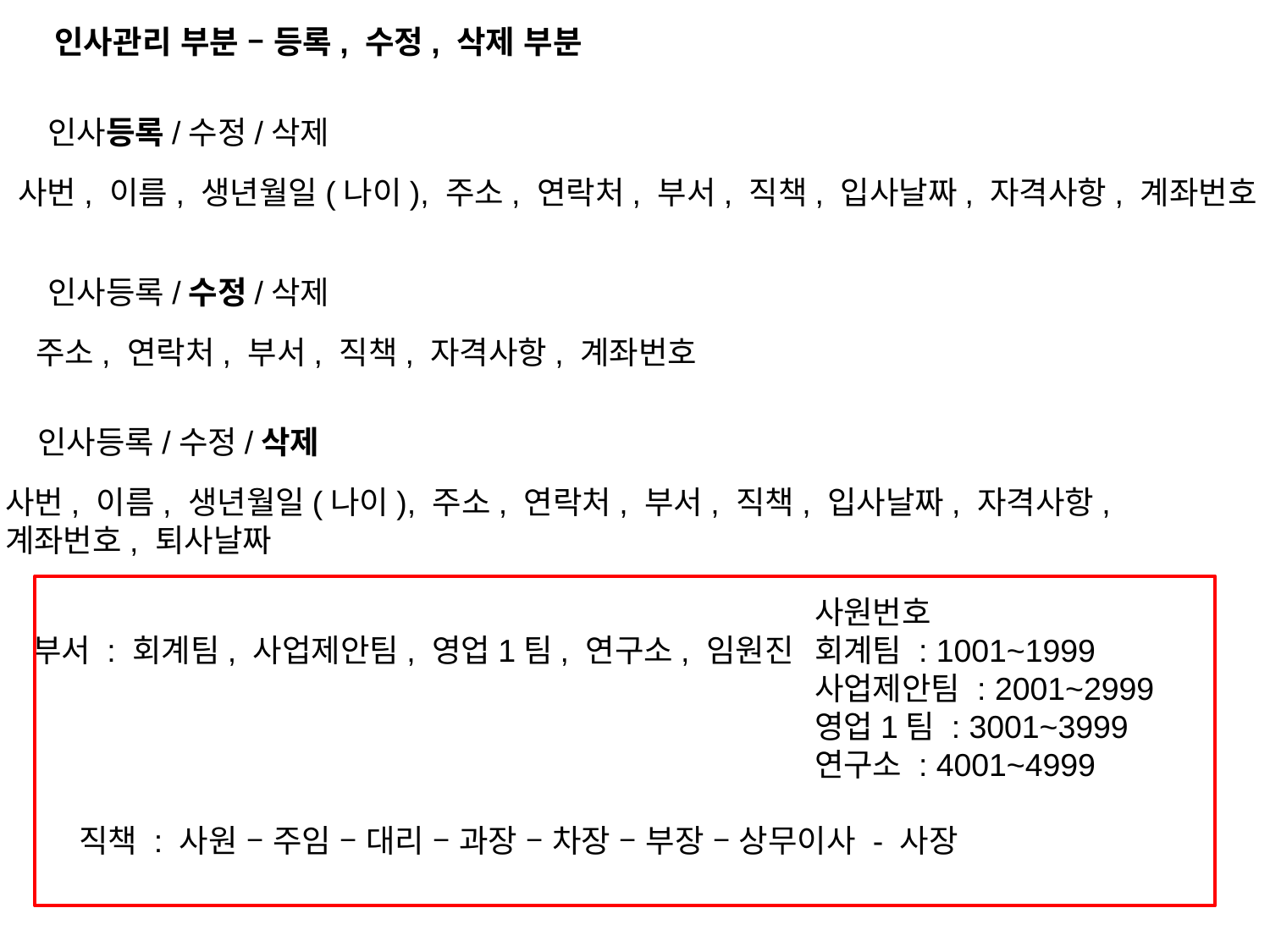

인사관리 부분 – 등록, 수정, 삭제 부분
인사등록/수정/삭제
사번, 이름, 생년월일(나이), 주소, 연락처, 부서, 직책, 입사날짜, 자격사항, 계좌번호

인사등록/수정/삭제
주소, 연락처, 부서, 직책, 자격사항, 계좌번호

인사등록/수정/삭제
사번, 이름, 생년월일(나이), 주소, 연락처, 부서, 직책, 입사날짜, 자격사항,
계좌번호, 퇴사날짜

사원번호
회계팀 : 1001~1999
사업제안팀 : 2001~2999
영업1팀 : 3001~3999
연구소 : 4001~4999
부서 : 회계팀, 사업제안팀, 영업1팀, 연구소, 임원진
직책 : 사원 – 주임 – 대리 – 과장 – 차장 – 부장 – 상무이사 - 사장